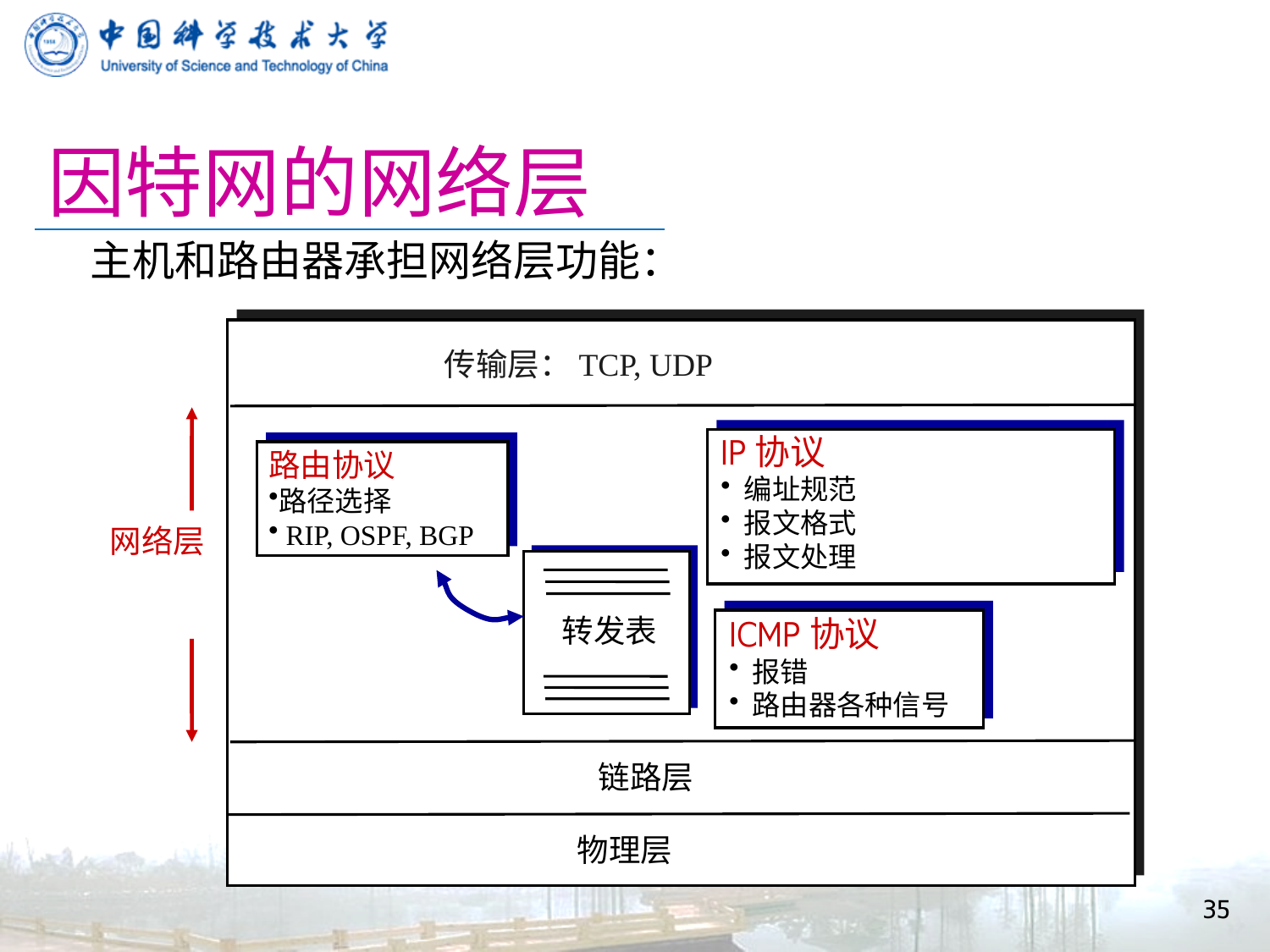

# 因特网的网络层
主机和路由器承担网络层功能：

传输层：TCP, UDP

IP协议
 编址规范
 报文格式
 报文处理

路由协议
路径选择
 RIP, OSPF, BGP

网络层

转发表

ICMP协议
 报错
 路由器各种信号

链路层

物理层
35